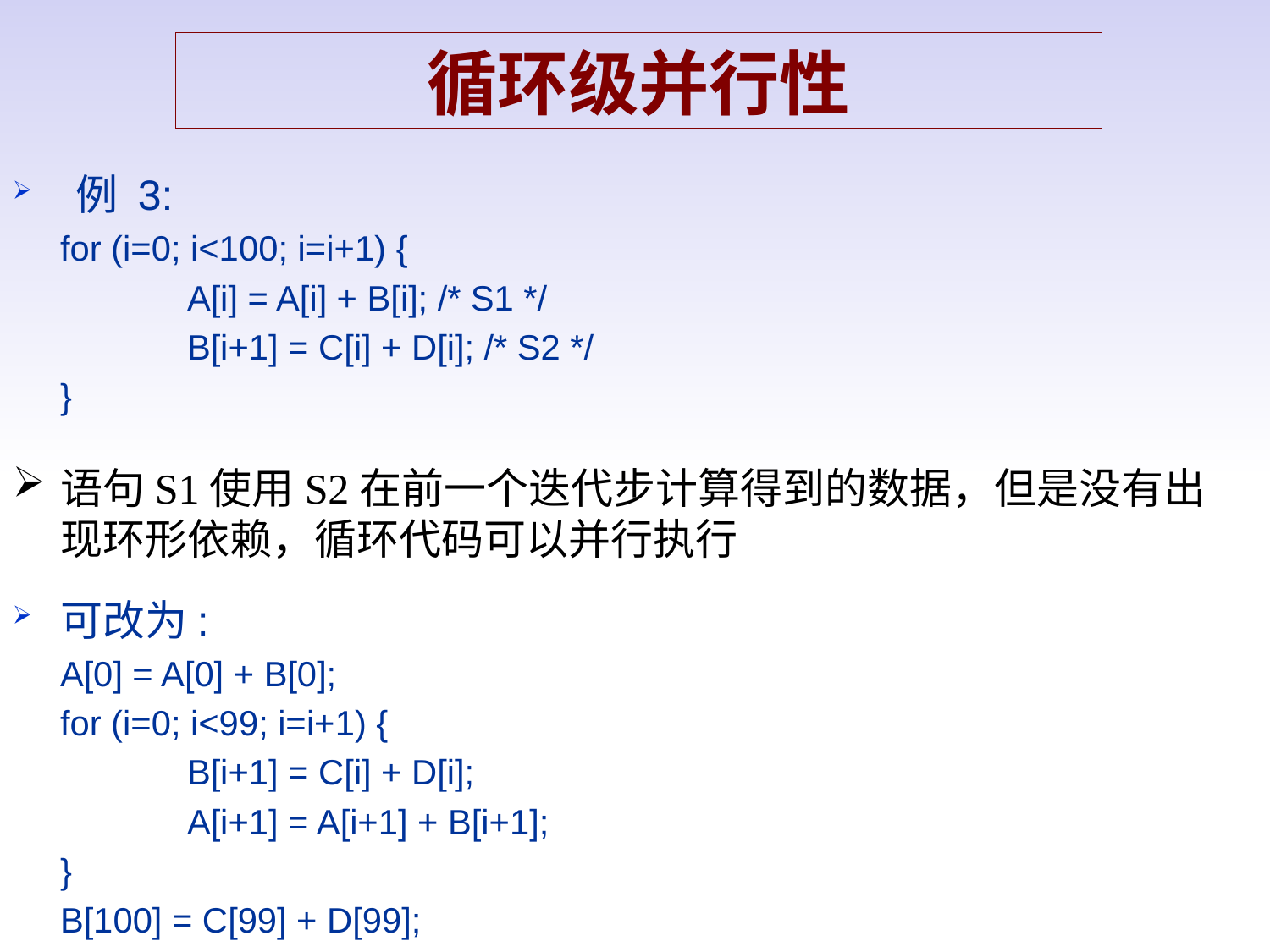

循环级并行性
例 3:
	for (i=0; i<100; i=i+1) {
		A[i] = A[i] + B[i]; /* S1 */
		B[i+1] = C[i] + D[i]; /* S2 */
	}
语句S1使用S2在前一个迭代步计算得到的数据，但是没有出现环形依赖，循环代码可以并行执行
可改为:
	A[0] = A[0] + B[0];
	for (i=0; i<99; i=i+1) {
		B[i+1] = C[i] + D[i];
		A[i+1] = A[i+1] + B[i+1];
	}
	B[100] = C[99] + D[99];